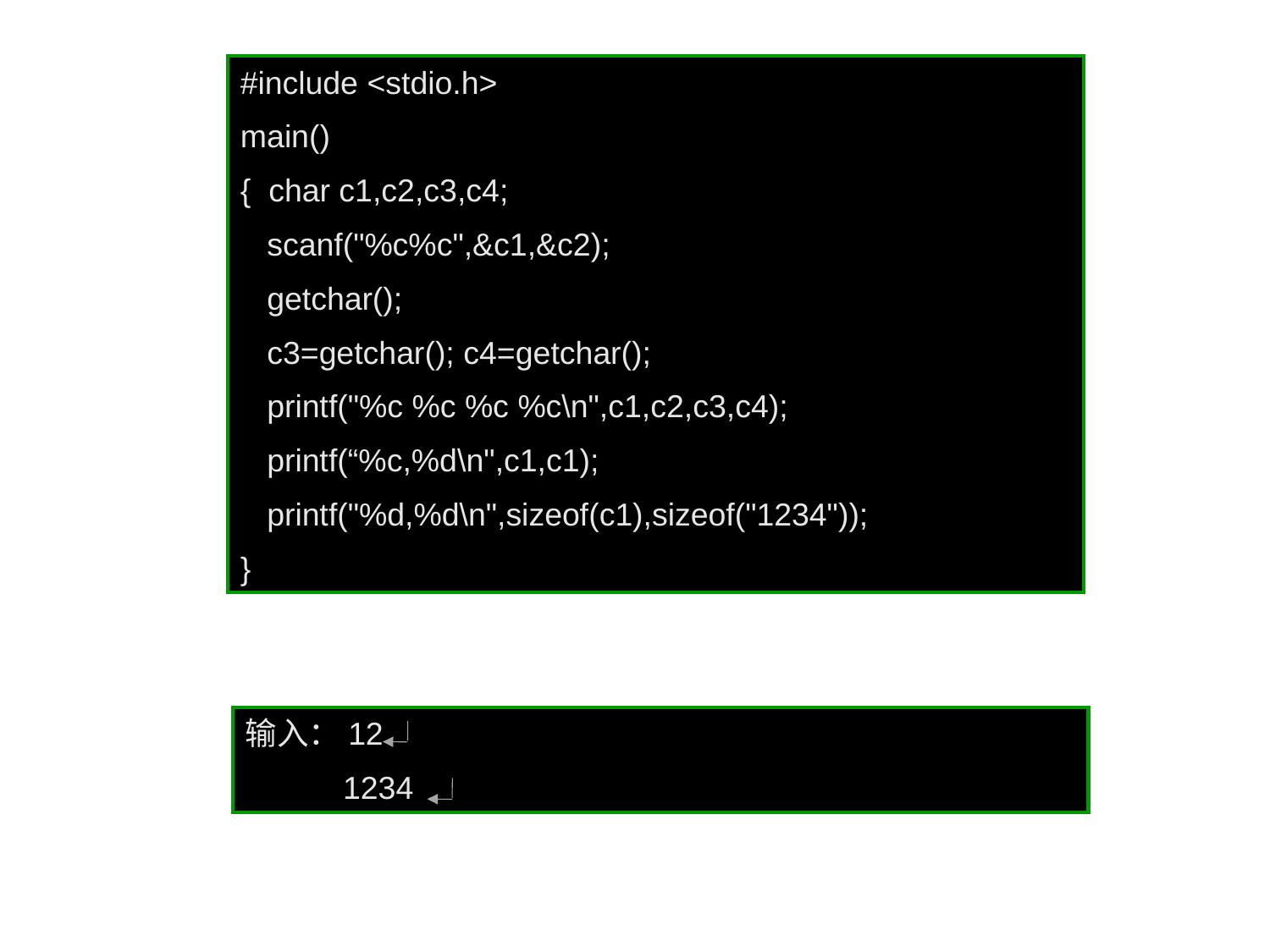

#include <stdio.h>
main()
{  char c1,c2,c3,c4;
   scanf("%c%c",&c1,&c2);
   getchar();
   c3=getchar(); c4=getchar();
   printf("%c %c %c %c\n",c1,c2,c3,c4);
   printf(“%c,%d\n",c1,c1);
   printf("%d,%d\n",sizeof(c1),sizeof("1234"));
}
输入：12
           1234